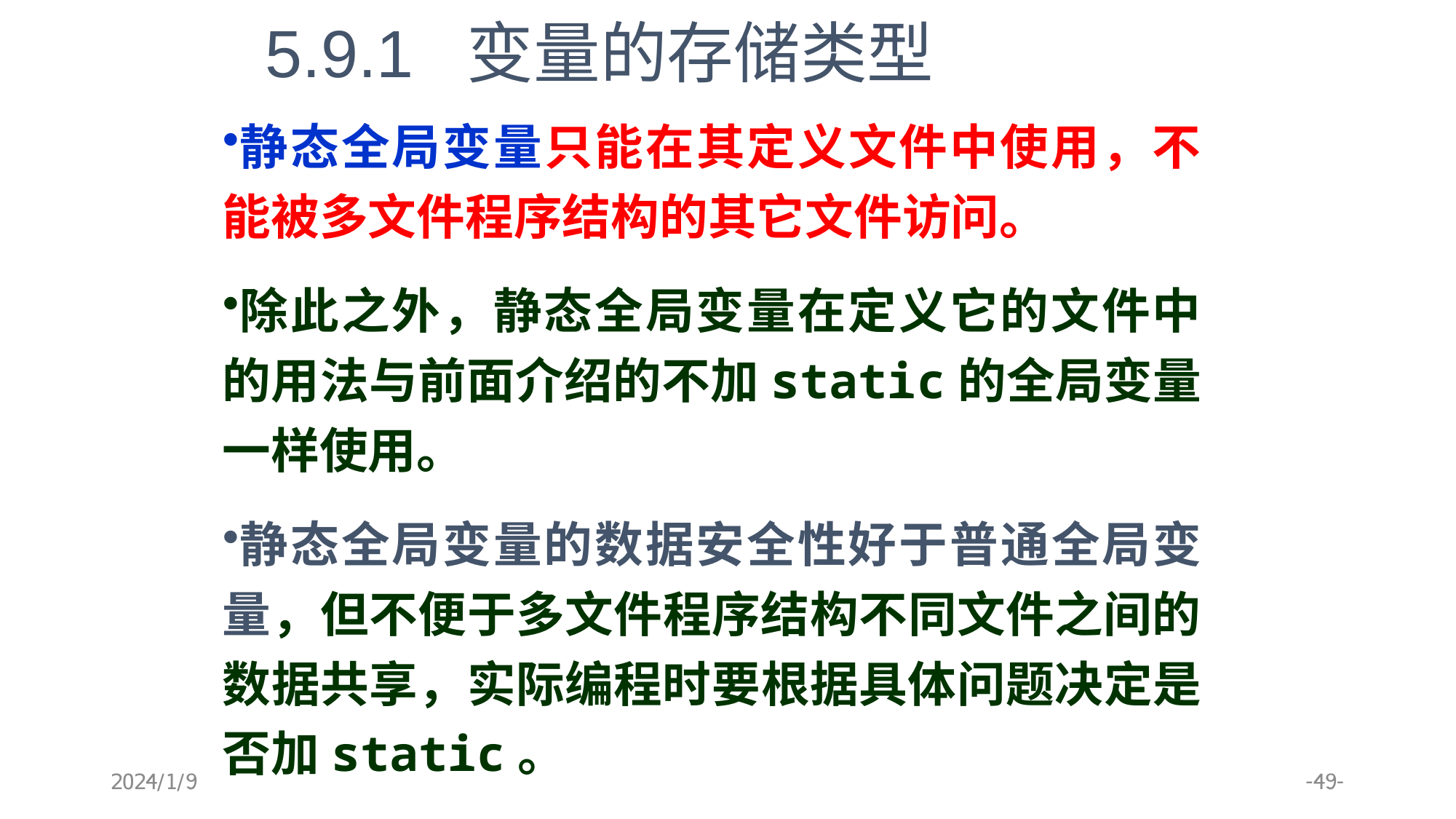

5.9.1  变量的存储类型
静态全局变量只能在其定义文件中使用，不能被多文件程序结构的其它文件访问。
除此之外，静态全局变量在定义它的文件中的用法与前面介绍的不加static的全局变量一样使用。
静态全局变量的数据安全性好于普通全局变量，但不便于多文件程序结构不同文件之间的数据共享，实际编程时要根据具体问题决定是否加static。
2024/1/9
-49-